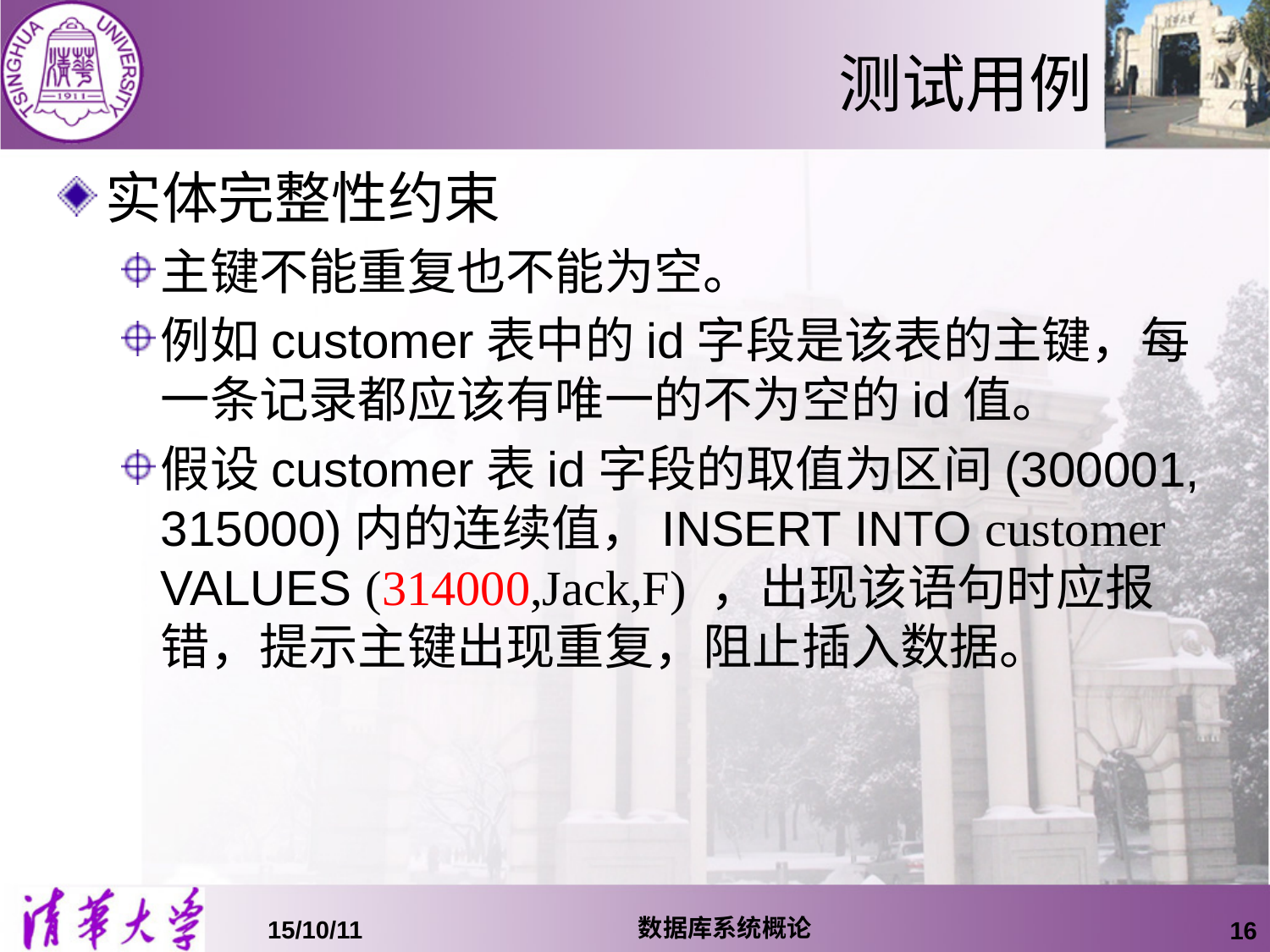

# 测试用例
实体完整性约束
主键不能重复也不能为空。
例如customer表中的id字段是该表的主键，每一条记录都应该有唯一的不为空的id值。
假设customer表id字段的取值为区间(300001, 315000)内的连续值，INSERT INTO customer VALUES (314000,Jack,F) ，出现该语句时应报错，提示主键出现重复，阻止插入数据。

数据库系统概论
15/10/11
16